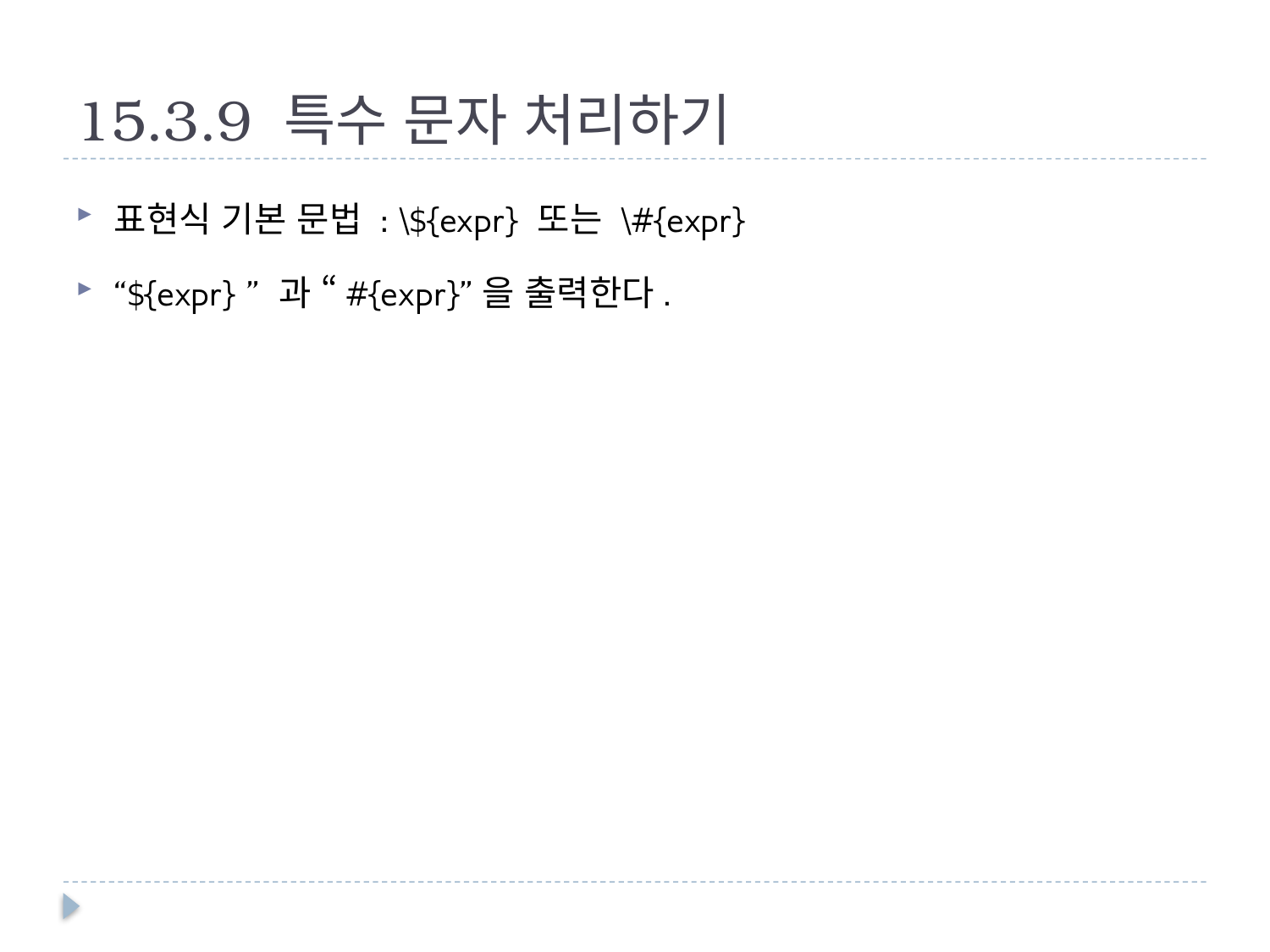

# 15.3.9 특수 문자 처리하기
표현식 기본 문법 : \${expr} 또는 \#{expr}
“${expr} ” 과 “#{expr}”을 출력한다.